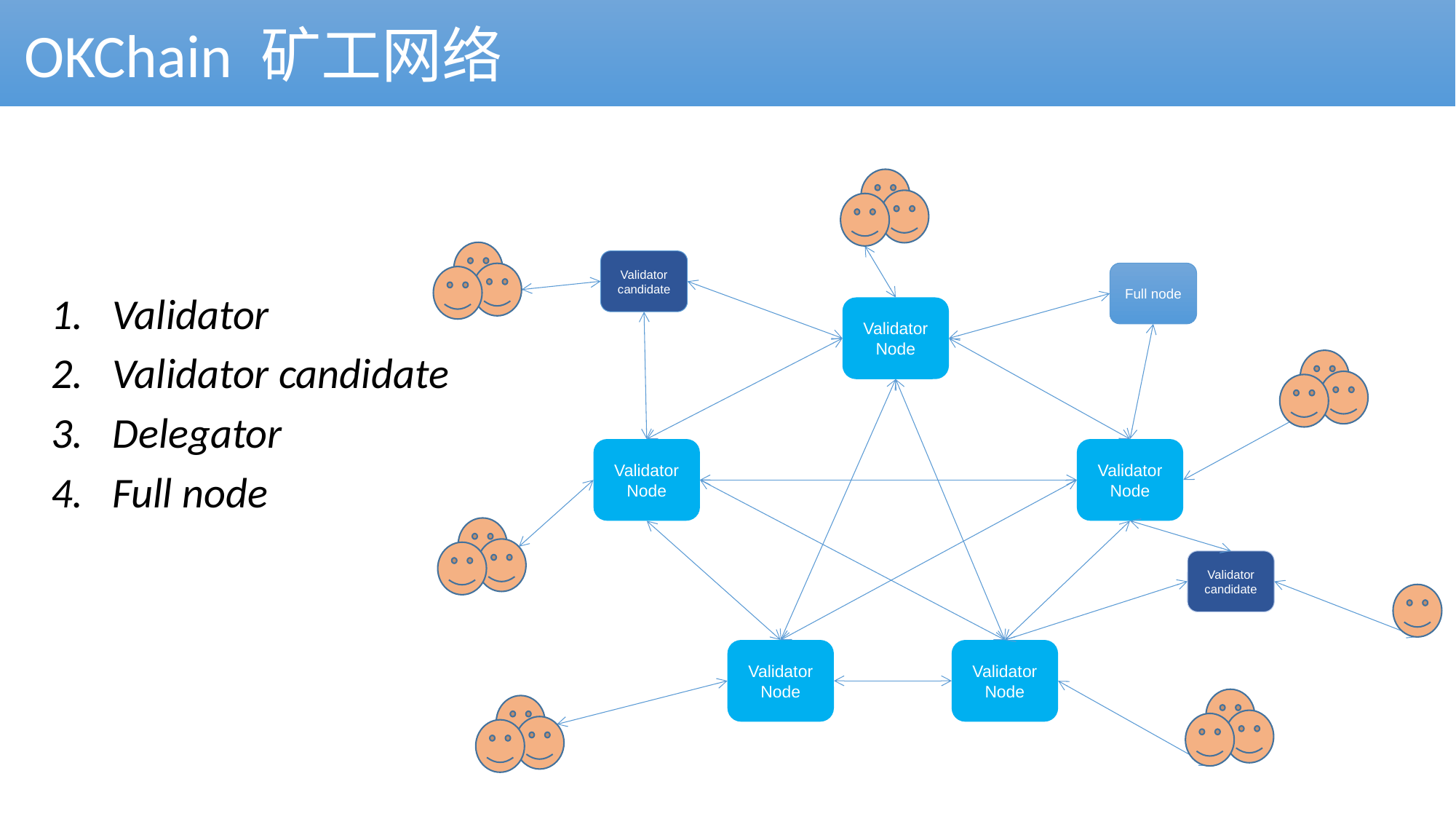

OKChain 矿工网络

Validator candidate
Full node
Validator Node

Validator Node
Validator Node

Validator candidate

Validator Node
Validator Node

Validator
Validator candidate
Delegator
Full node